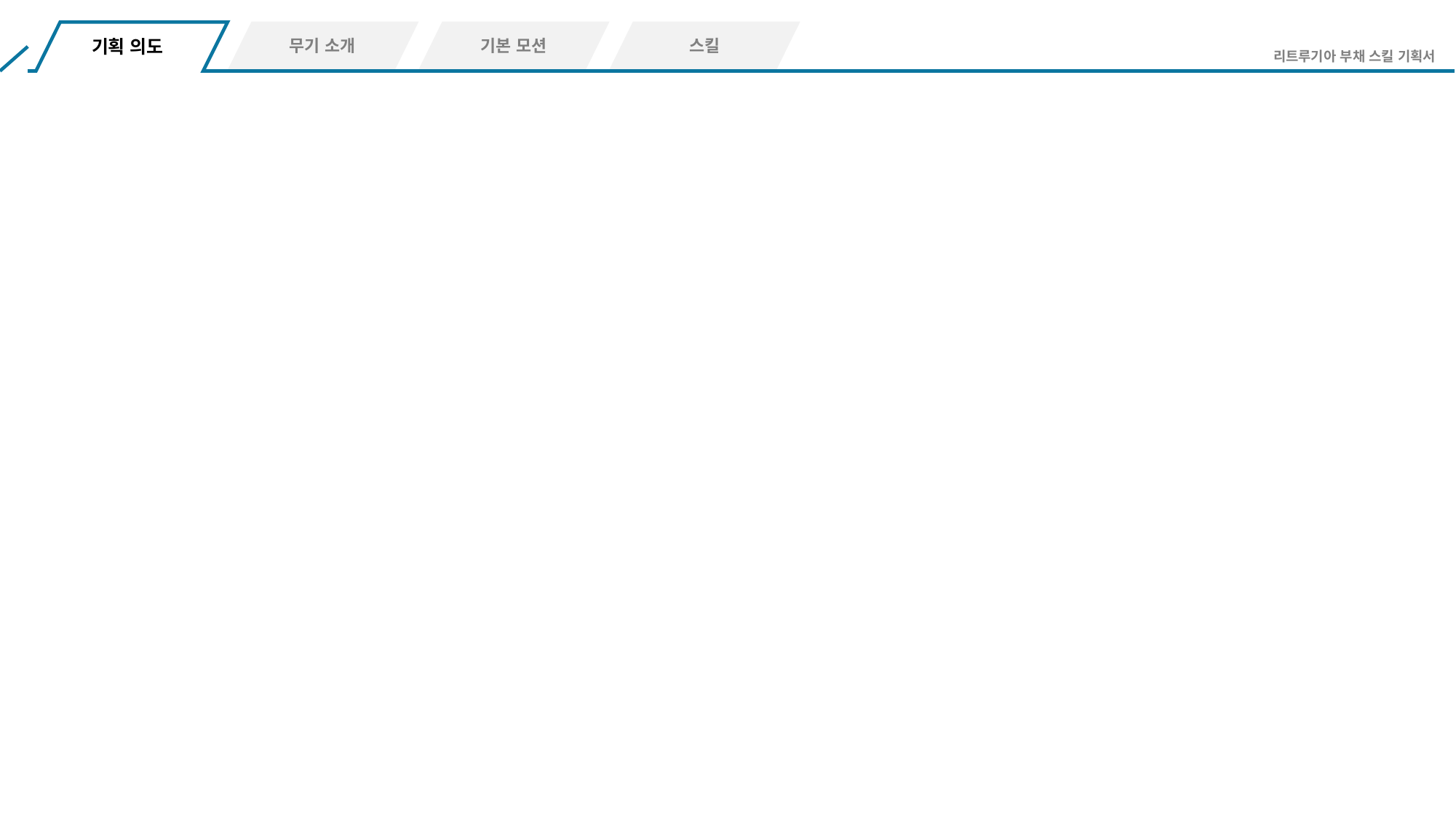

무기 소개

기본 모션

스킬

기획 의도
리트루기아 부채 스킬 기획서